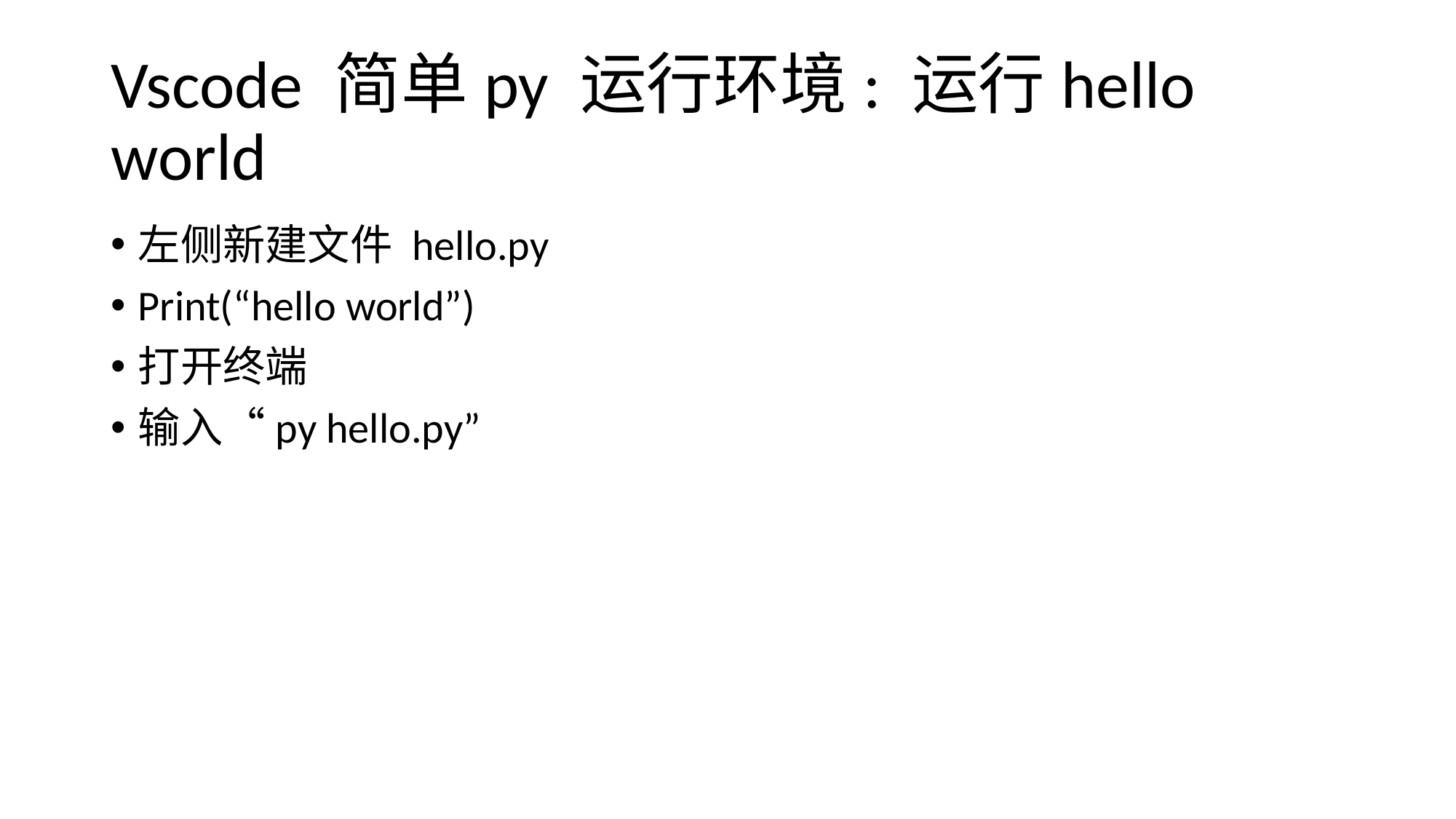

# Vscode 简单py 运行环境: 运行hello world
左侧新建文件 hello.py
Print(“hello world”)
打开终端
输入“py hello.py”